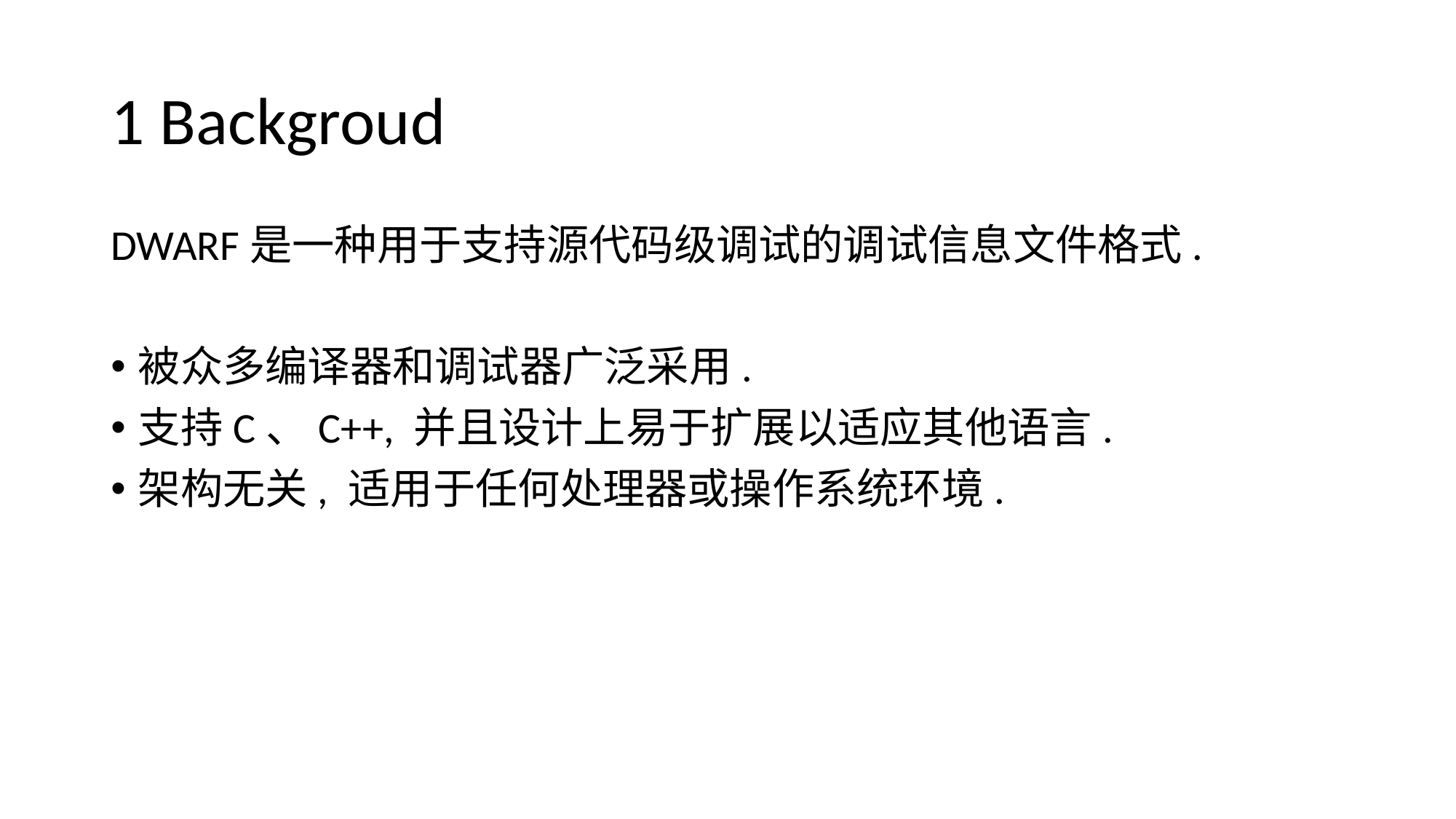

# 1 Backgroud
DWARF是一种用于支持源代码级调试的调试信息文件格式.

被众多编译器和调试器广泛采用.
支持C、C++, 并且设计上易于扩展以适应其他语言.
架构无关, 适用于任何处理器或操作系统环境.